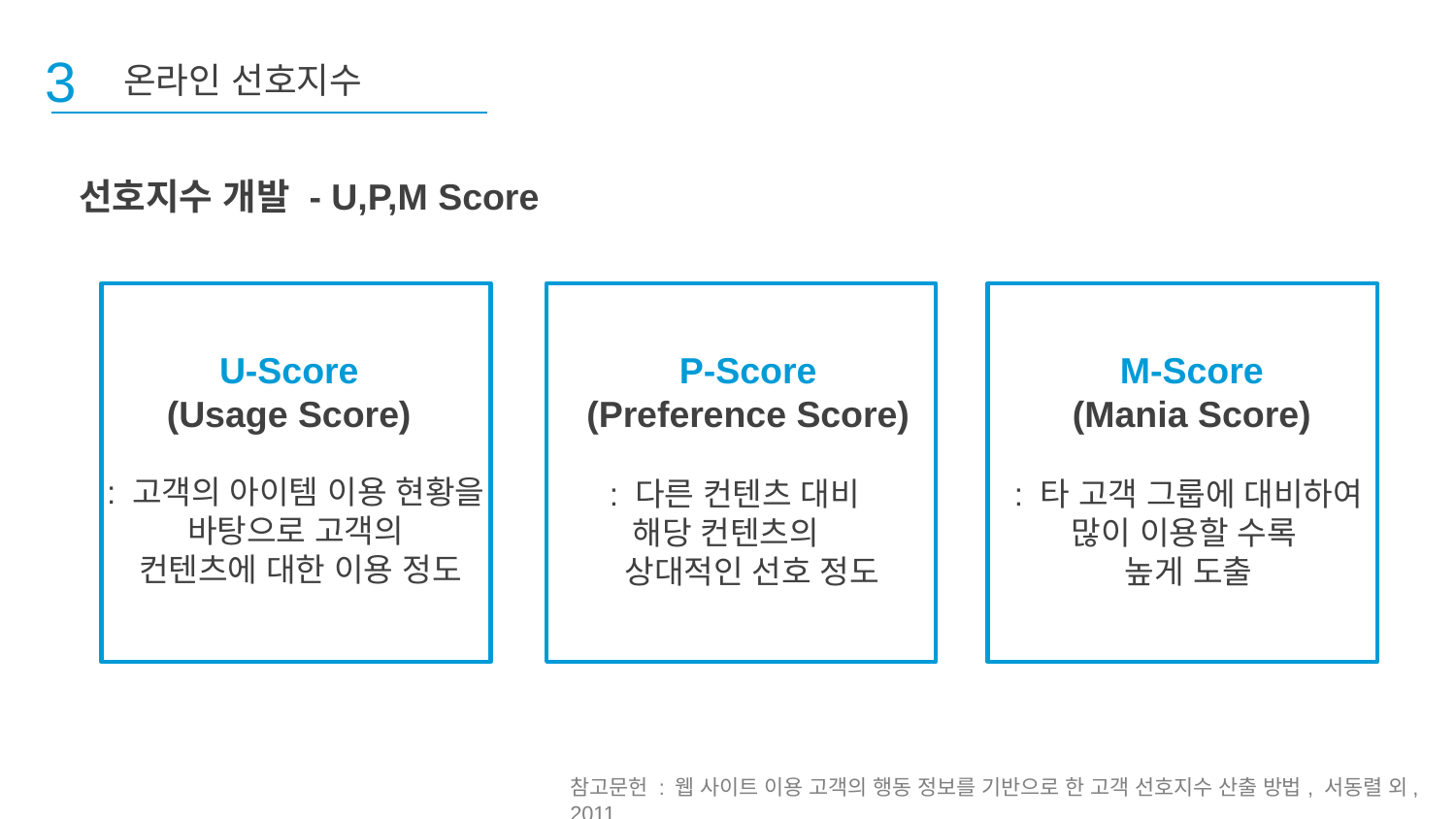

3
온라인 선호지수
선호지수 개발 - U,P,M Score

P-Score
(Preference Score)
: 다른 컨텐츠 대비
해당 컨텐츠의
  상대적인 선호 정도

M-Score
(Mania Score)
: 타 고객 그룹에 대비하여
많이 이용할 수록
높게 도출

U-Score
(Usage Score)
: 고객의 아이템 이용 현황을
바탕으로 고객의
컨텐츠에 대한 이용 정도
참고문헌 : 웹 사이트 이용 고객의 행동 정보를 기반으로 한 고객 선호지수 산출 방법, 서동렬 외, 2011